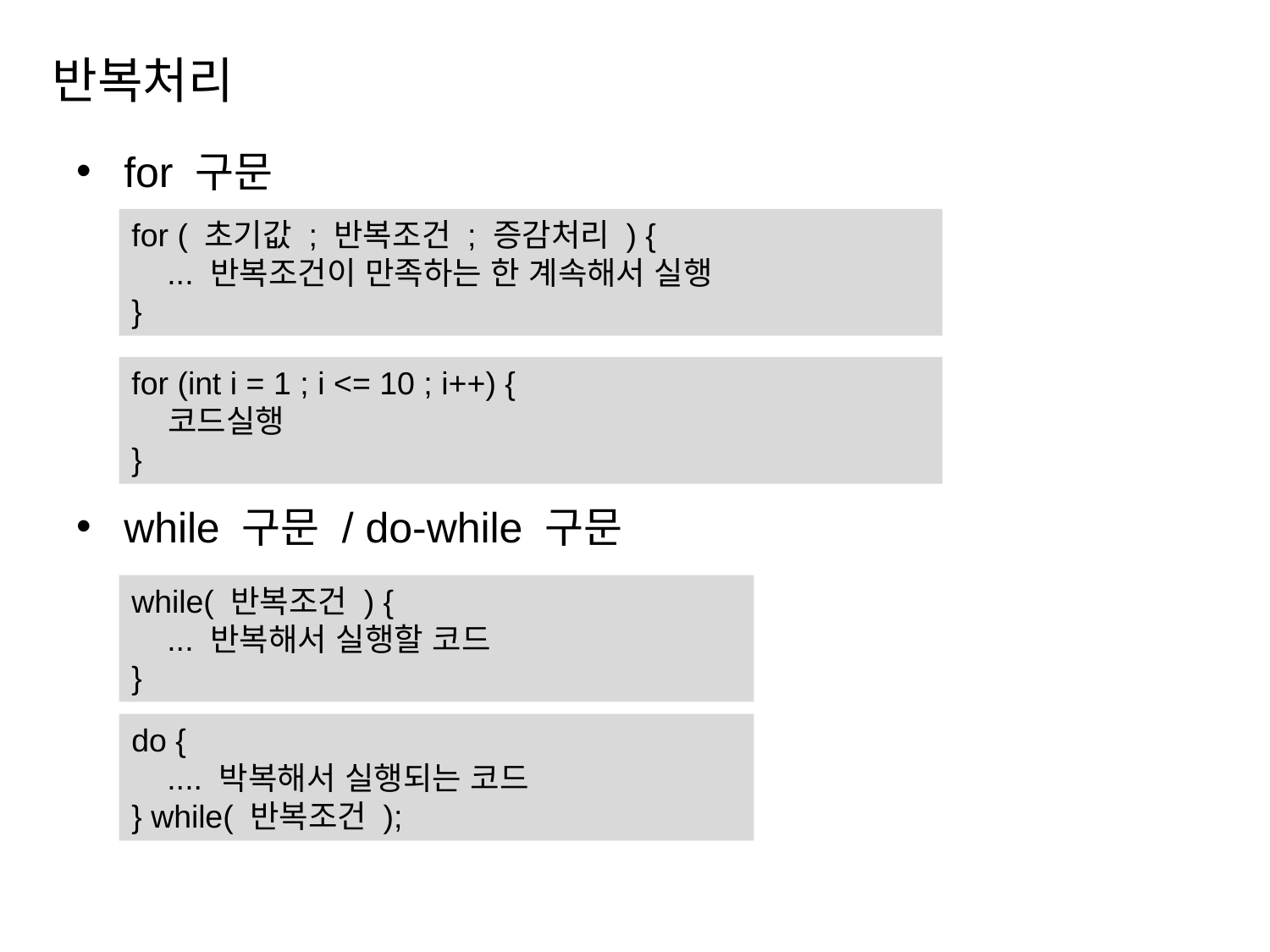

# 반복처리
for 구문

while 구문 / do-while 구문
for ( 초기값 ; 반복조건 ; 증감처리 ) {
    ... 반복조건이 만족하는 한 계속해서 실행
}
for (int i = 1 ; i <= 10 ; i++) {
    코드실행
}
while( 반복조건 ) {
    ... 반복해서 실행할 코드
}
do {
    .... 박복해서 실행되는 코드
} while( 반복조건 );